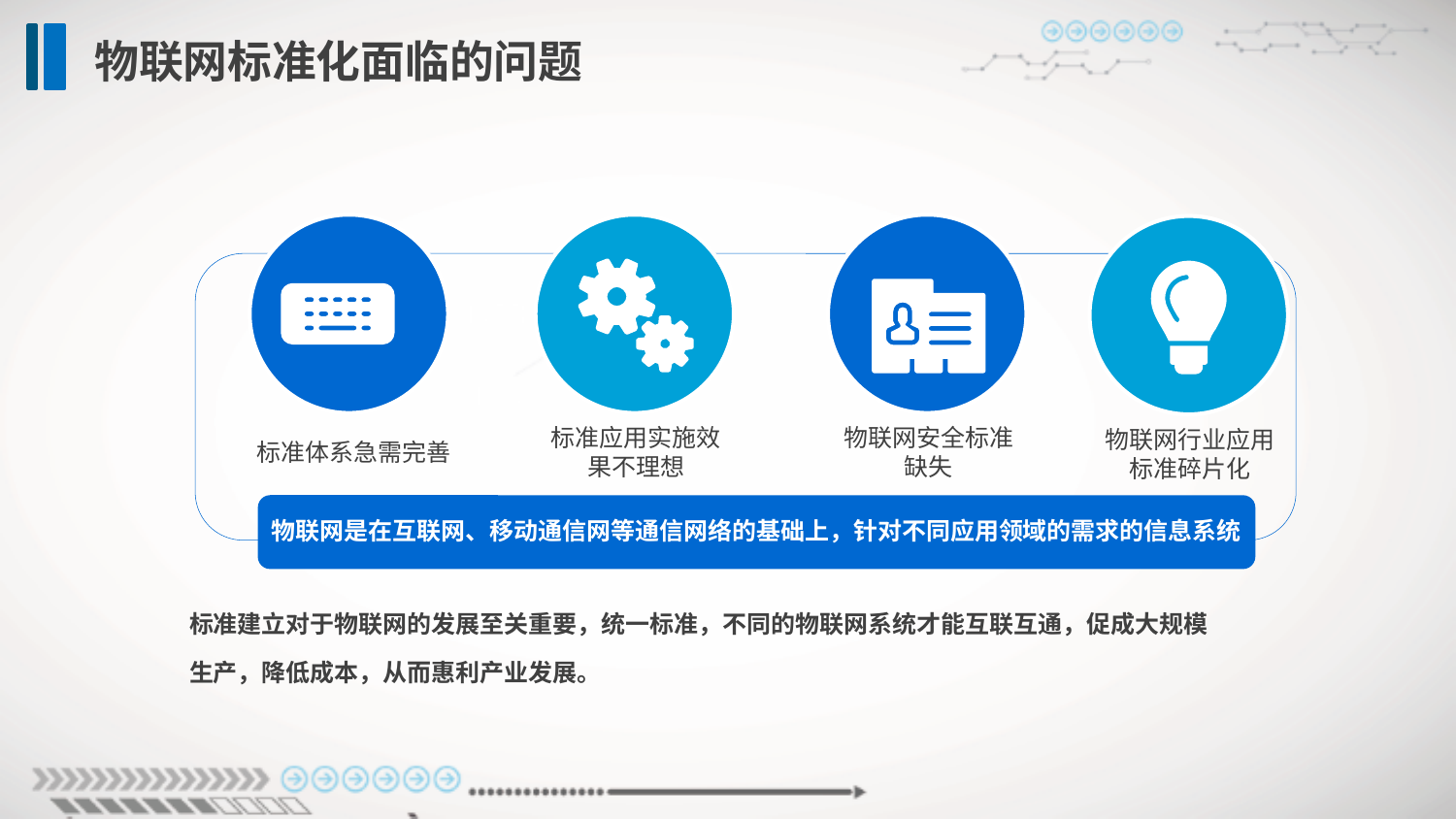

物联网标准化面临的问题

标准体系急需完善

标准应用实施效果不理想

物联网安全标准缺失

物联网行业应用标准碎片化

物联网是在互联网、移动通信网等通信网络的基础上，针对不同应用领域的需求的信息系统
标准建立对于物联网的发展至关重要，统一标准，不同的物联网系统才能互联互通，促成大规模
生产，降低成本，从而惠利产业发展。